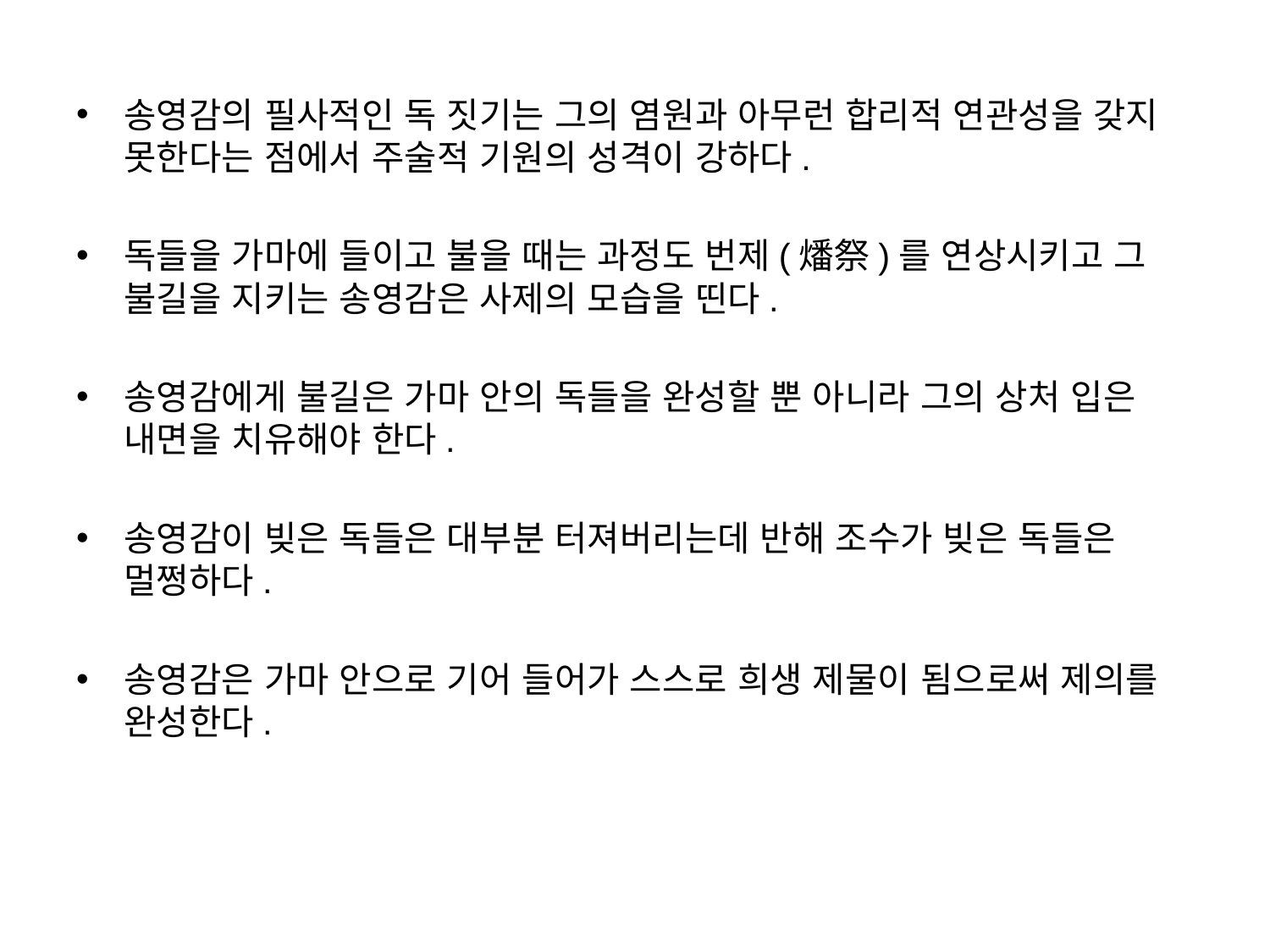

송영감의 필사적인 독 짓기는 그의 염원과 아무런 합리적 연관성을 갖지 못한다는 점에서 주술적 기원의 성격이 강하다.

독들을 가마에 들이고 불을 때는 과정도 번제(燔祭)를 연상시키고 그 불길을 지키는 송영감은 사제의 모습을 띤다.

송영감에게 불길은 가마 안의 독들을 완성할 뿐 아니라 그의 상처 입은 내면을 치유해야 한다.

송영감이 빚은 독들은 대부분 터져버리는데 반해 조수가 빚은 독들은 멀쩡하다.

송영감은 가마 안으로 기어 들어가 스스로 희생 제물이 됨으로써 제의를 완성한다.